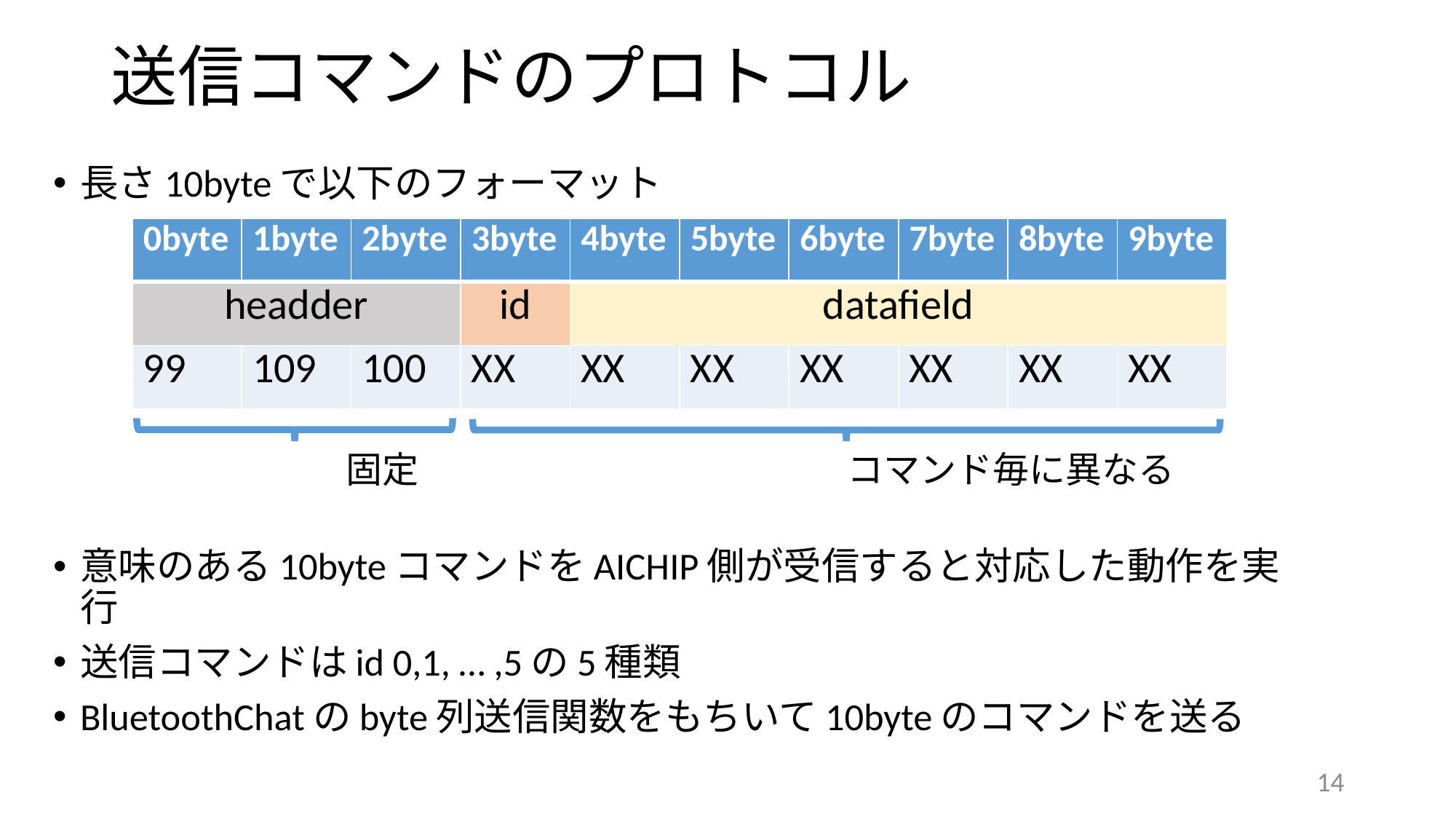

# 送信コマンドのプロトコル

長さ10byteで以下のフォーマット

意味のある10byteコマンドをAICHIP側が受信すると対応した動作を実行
送信コマンドはid 0,1, … ,5の5種類
BluetoothChatのbyte列送信関数をもちいて10byteのコマンドを送る

| 0byte | 1byte | 2byte | 3byte | 4byte | 5byte | 6byte | 7byte | 8byte | 9byte |
| --- | --- | --- | --- | --- | --- | --- | --- | --- | --- |
| headder |  |  | id | datafield |  |  |  |  |  |
| 99 | 109 | 100 | XX | XX | XX | XX | XX | XX | XX |

固定
コマンド毎に異なる
14